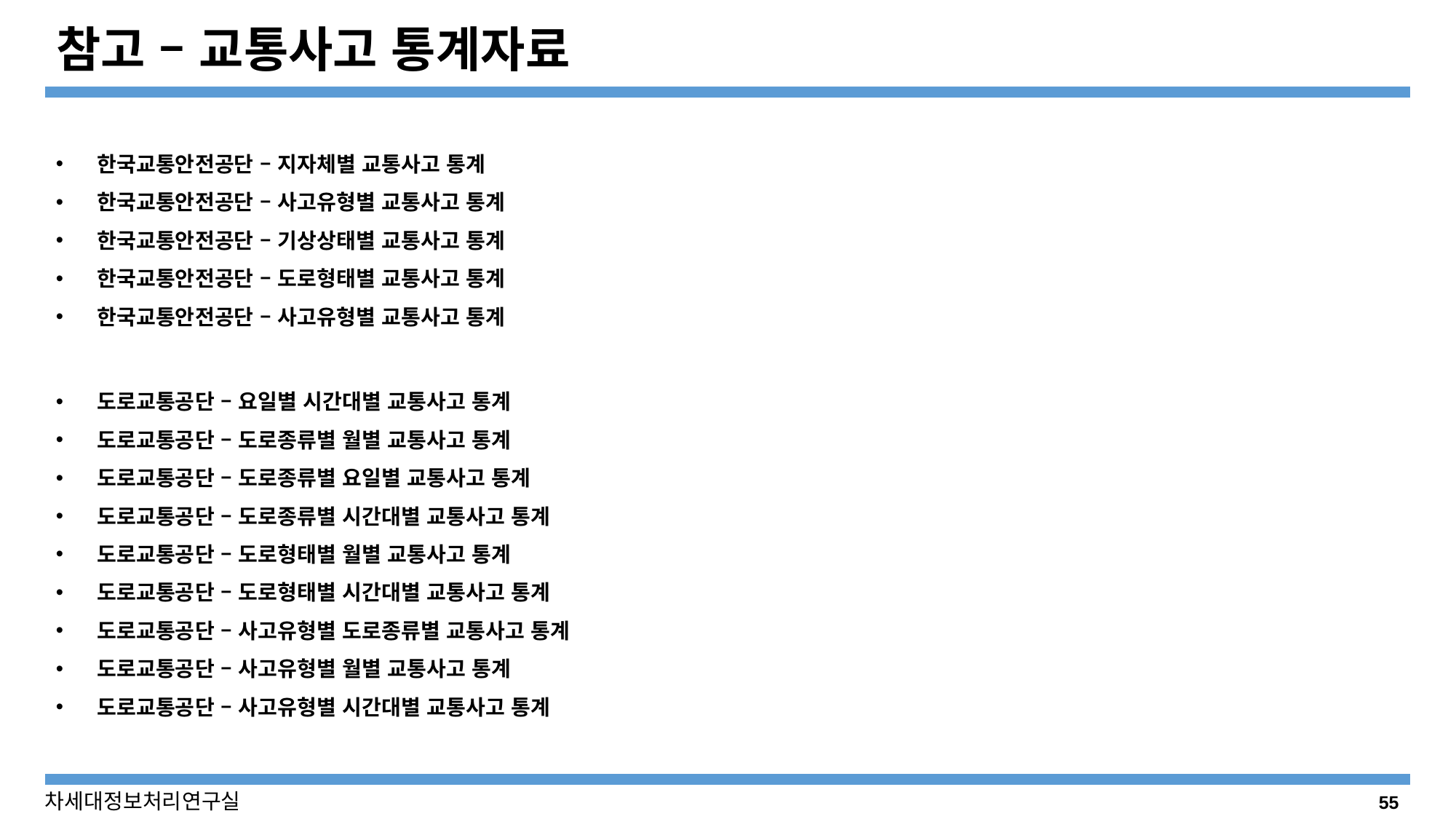

# 참고 – 교통사고 통계자료
한국교통안전공단 – 지자체별 교통사고 통계
한국교통안전공단 – 사고유형별 교통사고 통계
한국교통안전공단 – 기상상태별 교통사고 통계
한국교통안전공단 – 도로형태별 교통사고 통계
한국교통안전공단 – 사고유형별 교통사고 통계

도로교통공단 – 요일별 시간대별 교통사고 통계
도로교통공단 – 도로종류별 월별 교통사고 통계
도로교통공단 – 도로종류별 요일별 교통사고 통계
도로교통공단 – 도로종류별 시간대별 교통사고 통계
도로교통공단 – 도로형태별 월별 교통사고 통계
도로교통공단 – 도로형태별 시간대별 교통사고 통계
도로교통공단 – 사고유형별 도로종류별 교통사고 통계
도로교통공단 – 사고유형별 월별 교통사고 통계
도로교통공단 – 사고유형별 시간대별 교통사고 통계

55